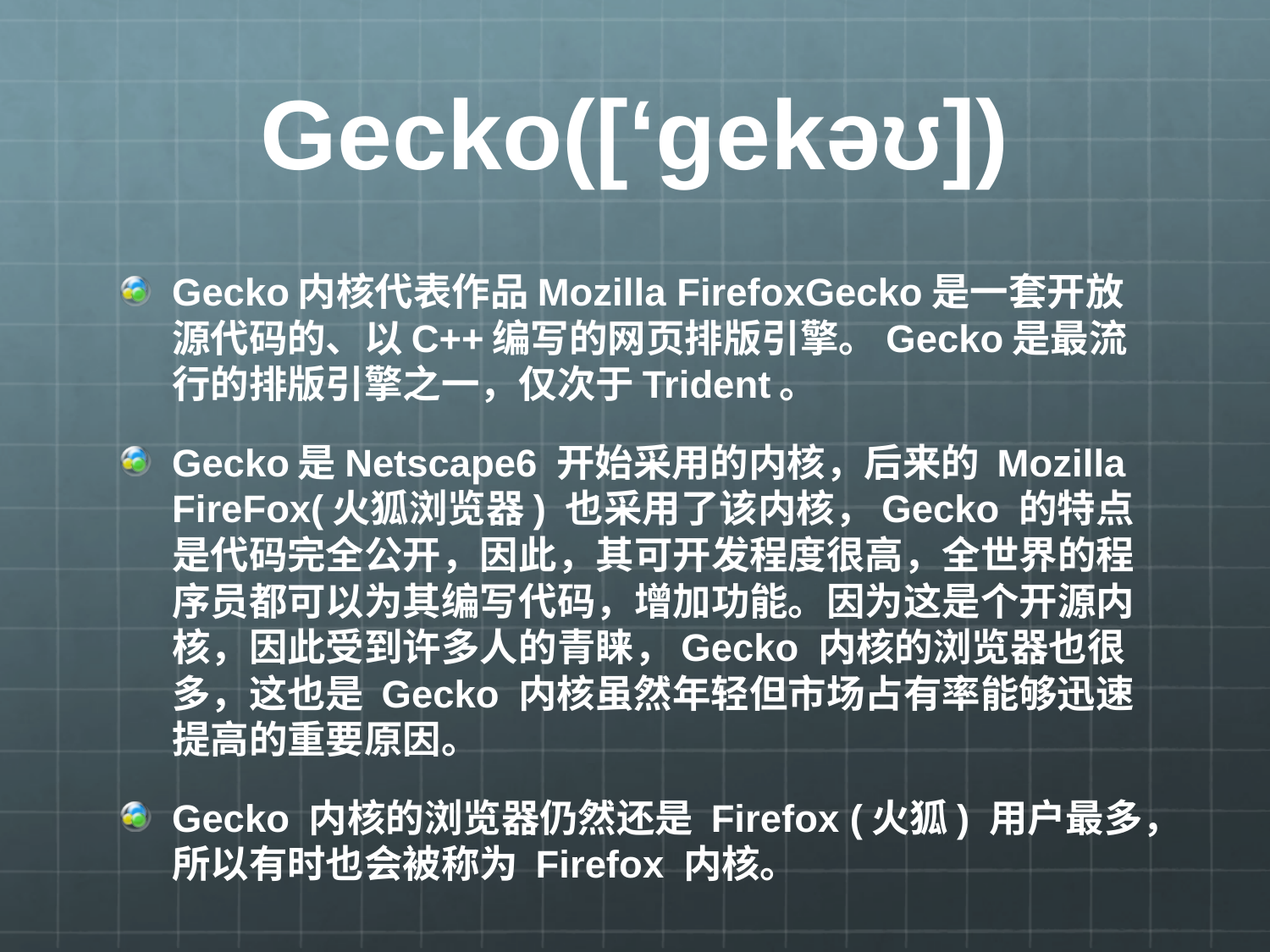

# Gecko([‘gekəʊ])
Gecko内核代表作品Mozilla FirefoxGecko是一套开放源代码的、以C++编写的网页排版引擎。Gecko是最流行的排版引擎之一，仅次于Trident。
Gecko是Netscape6 开始采用的内核，后来的 Mozilla FireFox(火狐浏览器) 也采用了该内核，Gecko 的特点是代码完全公开，因此，其可开发程度很高，全世界的程序员都可以为其编写代码，增加功能。因为这是个开源内核，因此受到许多人的青睐，Gecko 内核的浏览器也很多，这也是 Gecko 内核虽然年轻但市场占有率能够迅速提高的重要原因。
Gecko 内核的浏览器仍然还是 Firefox (火狐) 用户最多，所以有时也会被称为 Firefox 内核。